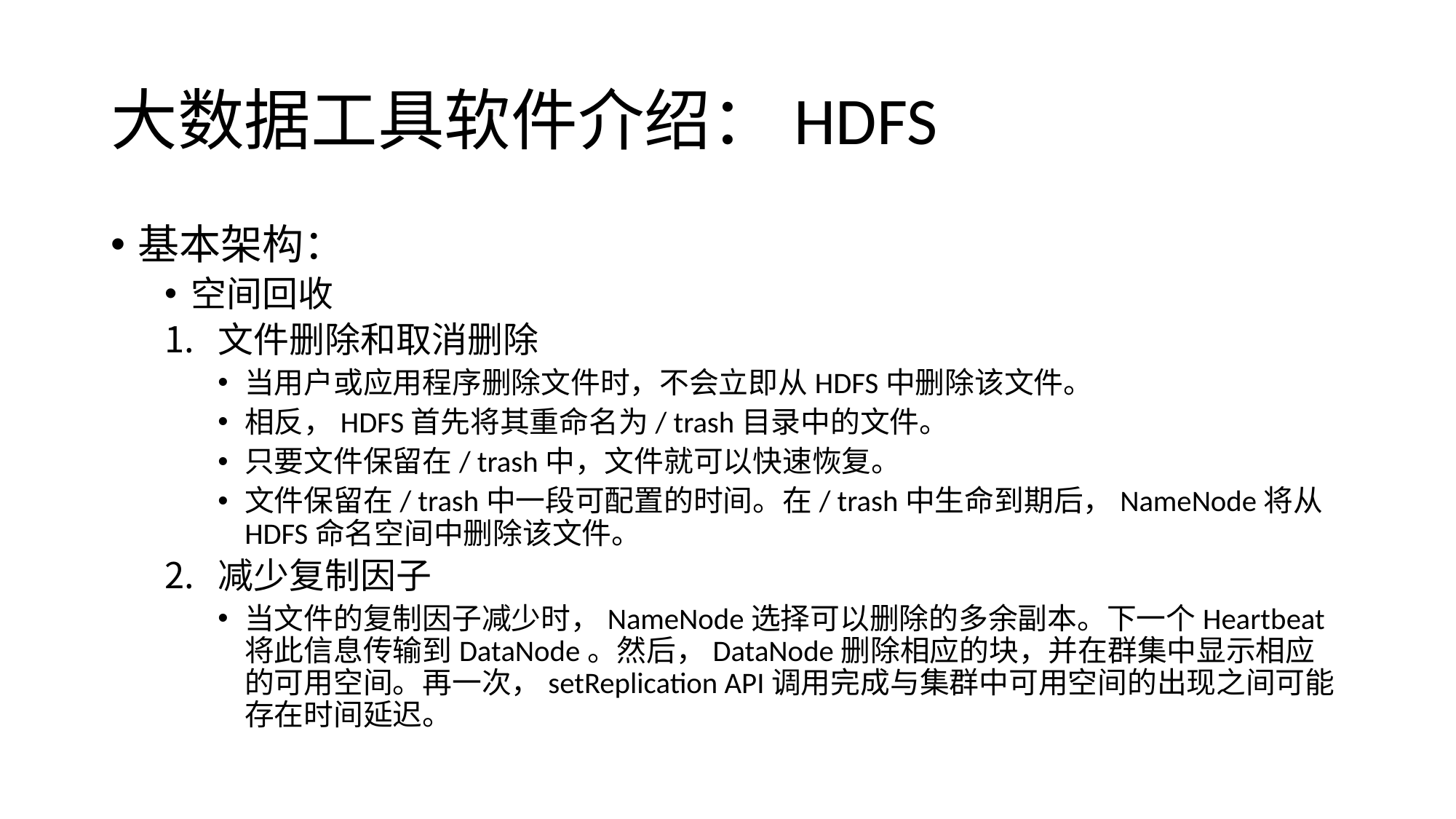

# 大数据工具软件介绍：HDFS
基本架构：
空间回收
文件删除和取消删除
当用户或应用程序删除文件时，不会立即从HDFS中删除该文件。
相反，HDFS首先将其重命名为/ trash目录中的文件。
只要文件保留在/ trash中，文件就可以快速恢复。
文件保留在/ trash中一段可配置的时间。在/ trash中生命到期后，NameNode将从HDFS命名空间中删除该文件。
减少复制因子
当文件的复制因子减少时，NameNode选择可以删除的多余副本。下一个Heartbeat将此信息传输到DataNode。然后，DataNode删除相应的块，并在群集中显示相应的可用空间。再一次，setReplication API调用完成与集群中可用空间的出现之间可能存在时间延迟。